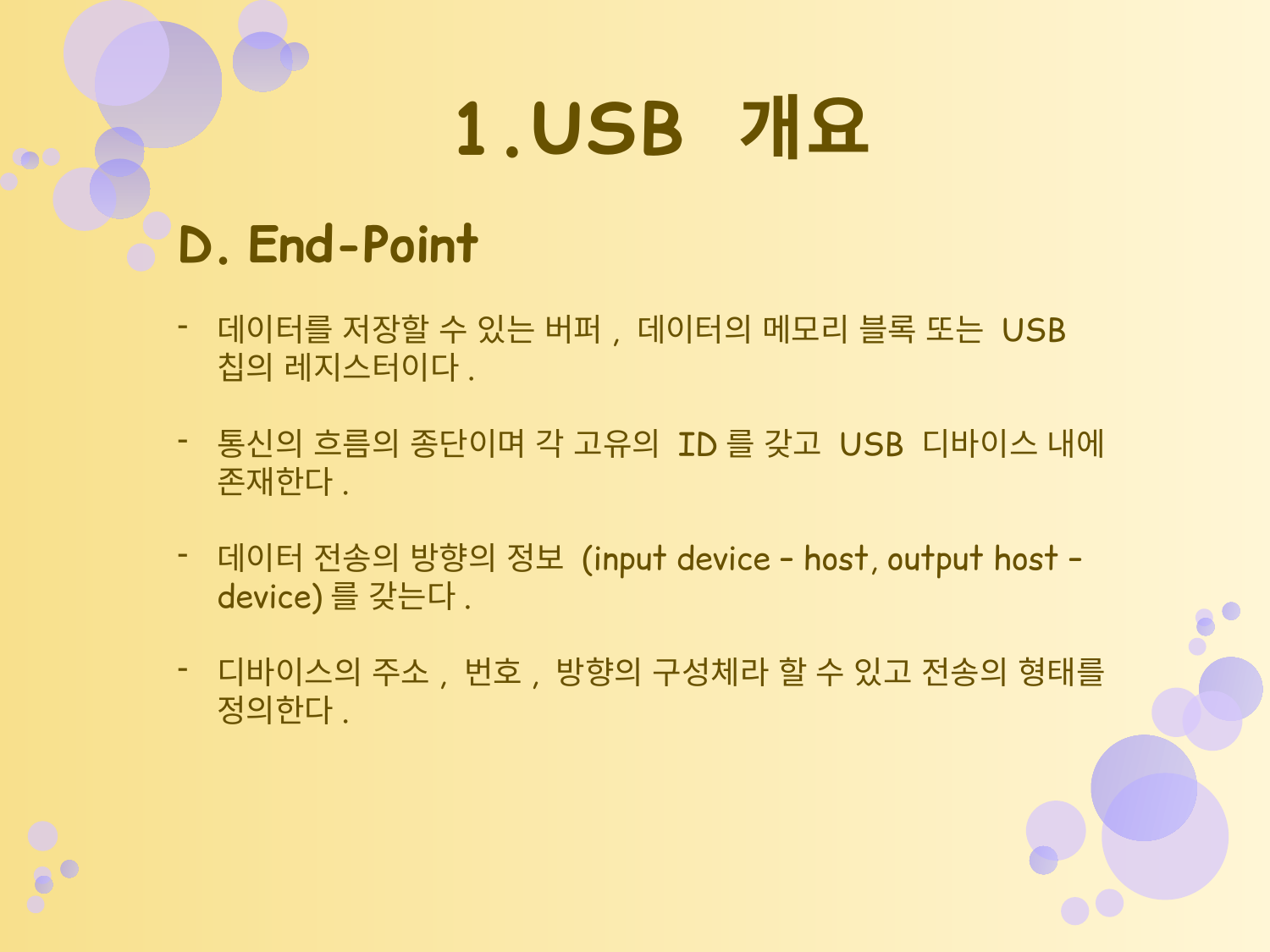

# 1.USB 개요
D. End-Point

데이터를 저장할 수 있는 버퍼, 데이터의 메모리 블록 또는 USB 칩의 레지스터이다.

통신의 흐름의 종단이며 각 고유의 ID를 갖고 USB 디바이스 내에 존재한다.

데이터 전송의 방향의 정보 (input device – host, output host – device)를 갖는다.

디바이스의 주소, 번호, 방향의 구성체라 할 수 있고 전송의 형태를 정의한다.